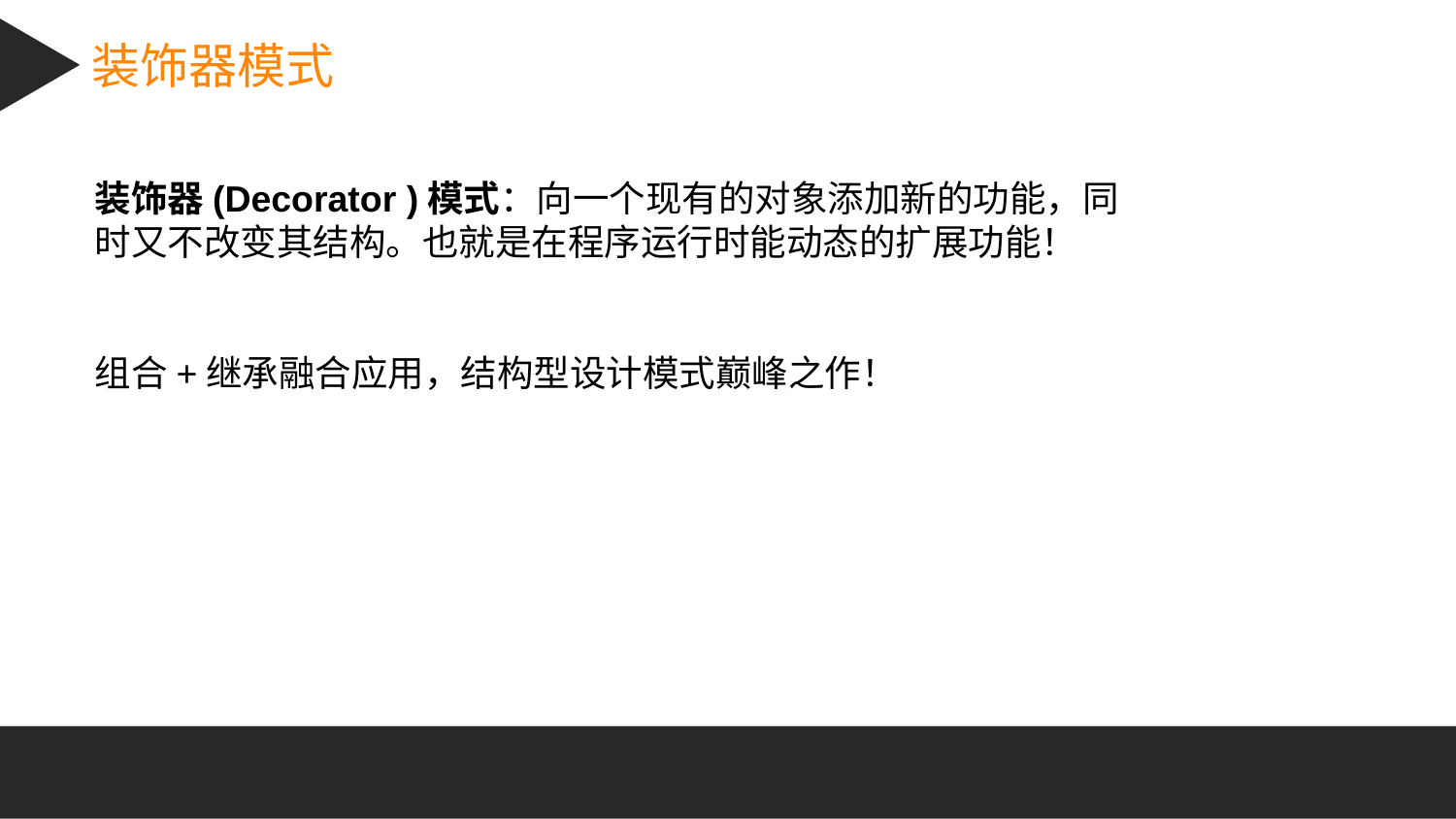

装饰器模式
装饰器(Decorator )模式：向一个现有的对象添加新的功能，同时又不改变其结构。也就是在程序运行时能动态的扩展功能！

组合+继承融合应用，结构型设计模式巅峰之作！